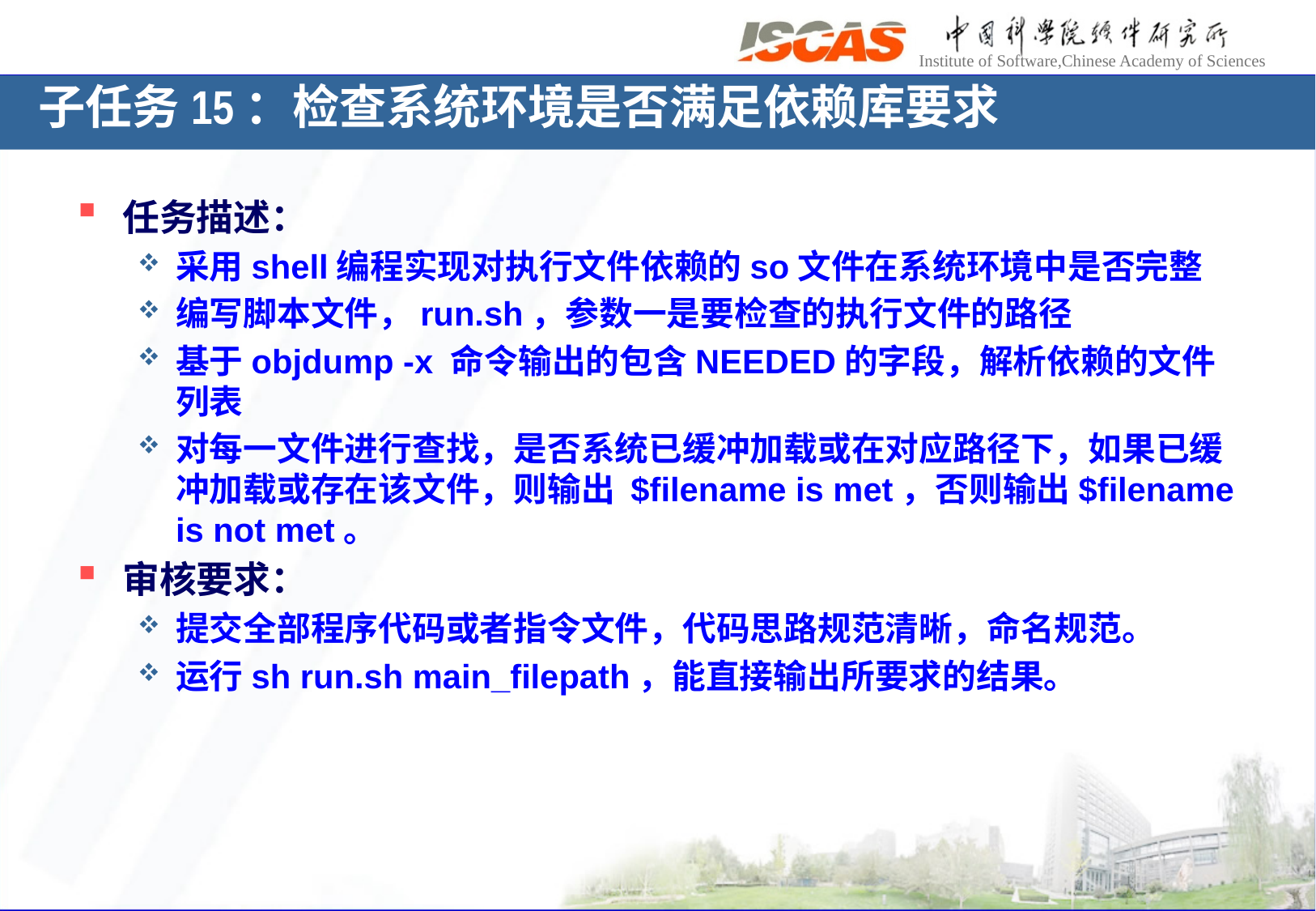

子任务15：检查系统环境是否满足依赖库要求
任务描述：
采用shell编程实现对执行文件依赖的so文件在系统环境中是否完整
编写脚本文件，run.sh，参数一是要检查的执行文件的路径
基于objdump -x 命令输出的包含NEEDED的字段，解析依赖的文件列表
对每一文件进行查找，是否系统已缓冲加载或在对应路径下，如果已缓冲加载或存在该文件，则输出 $filename is met，否则输出$filename is not met。
审核要求：
提交全部程序代码或者指令文件，代码思路规范清晰，命名规范。
运行sh run.sh main_filepath，能直接输出所要求的结果。